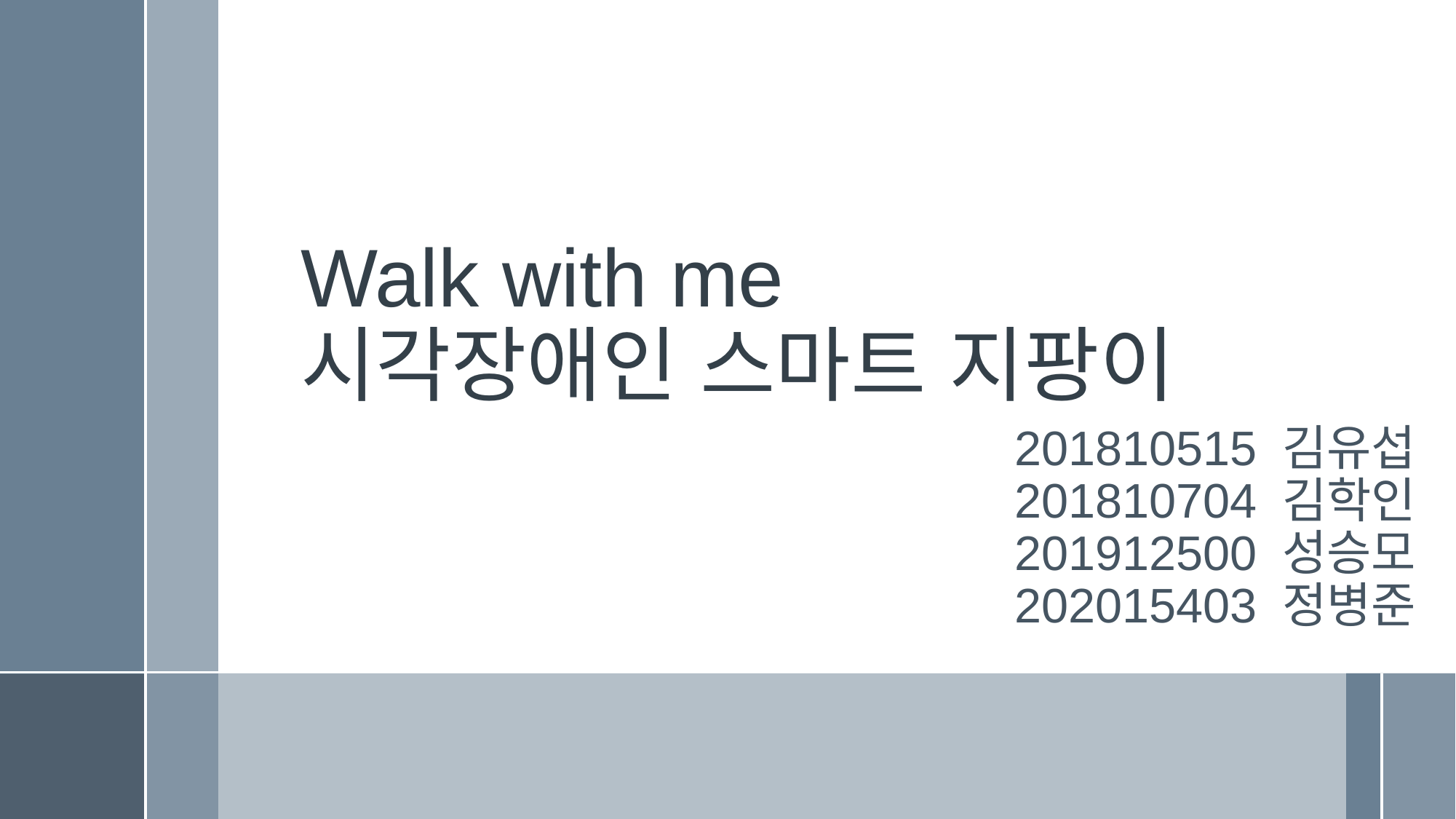

# Walk with me 시각장애인 스마트 지팡이
201810515 김유섭
201810704 김학인
201912500 성승모
202015403 정병준